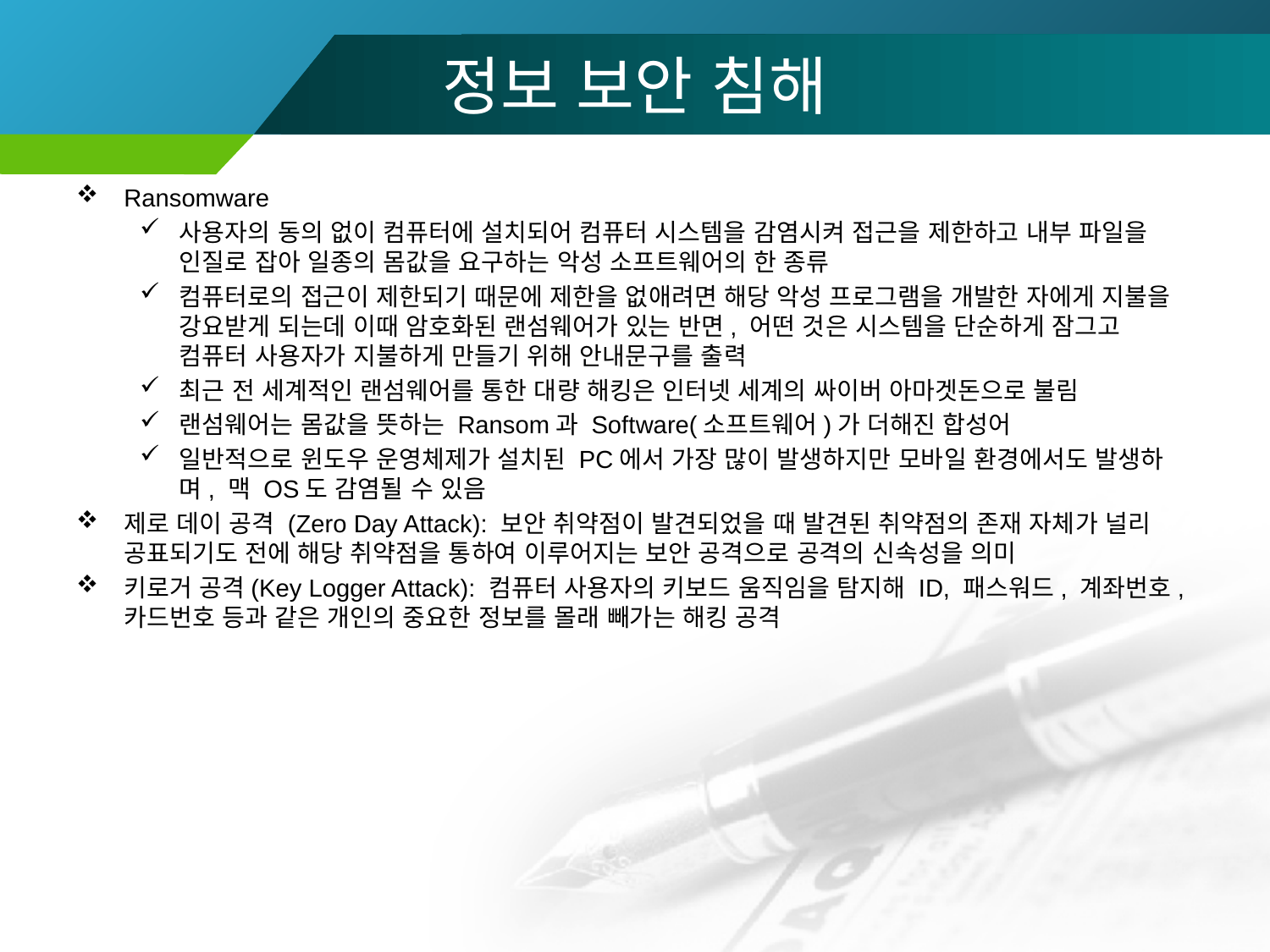

# 정보 보안 침해
Ransomware
사용자의 동의 없이 컴퓨터에 설치되어 컴퓨터 시스템을 감염시켜 접근을 제한하고 내부 파일을 인질로 잡아 일종의 몸값을 요구하는 악성 소프트웨어의 한 종류
컴퓨터로의 접근이 제한되기 때문에 제한을 없애려면 해당 악성 프로그램을 개발한 자에게 지불을 강요받게 되는데 이때 암호화된 랜섬웨어가 있는 반면, 어떤 것은 시스템을 단순하게 잠그고 컴퓨터 사용자가 지불하게 만들기 위해 안내문구를 출력
최근 전 세계적인 랜섬웨어를 통한 대량 해킹은 인터넷 세계의 싸이버 아마겟돈으로 불림
랜섬웨어는 몸값을 뜻하는 Ransom과 Software(소프트웨어)가 더해진 합성어
일반적으로 윈도우 운영체제가 설치된 PC에서 가장 많이 발생하지만 모바일 환경에서도 발생하며, 맥 OS도 감염될 수 있음
제로 데이 공격 (Zero Day Attack): 보안 취약점이 발견되었을 때 발견된 취약점의 존재 자체가 널리 공표되기도 전에 해당 취약점을 통하여 이루어지는 보안 공격으로 공격의 신속성을 의미
키로거 공격(Key Logger Attack): 컴퓨터 사용자의 키보드 움직임을 탐지해 ID, 패스워드, 계좌번호, 카드번호 등과 같은 개인의 중요한 정보를 몰래 빼가는 해킹 공격